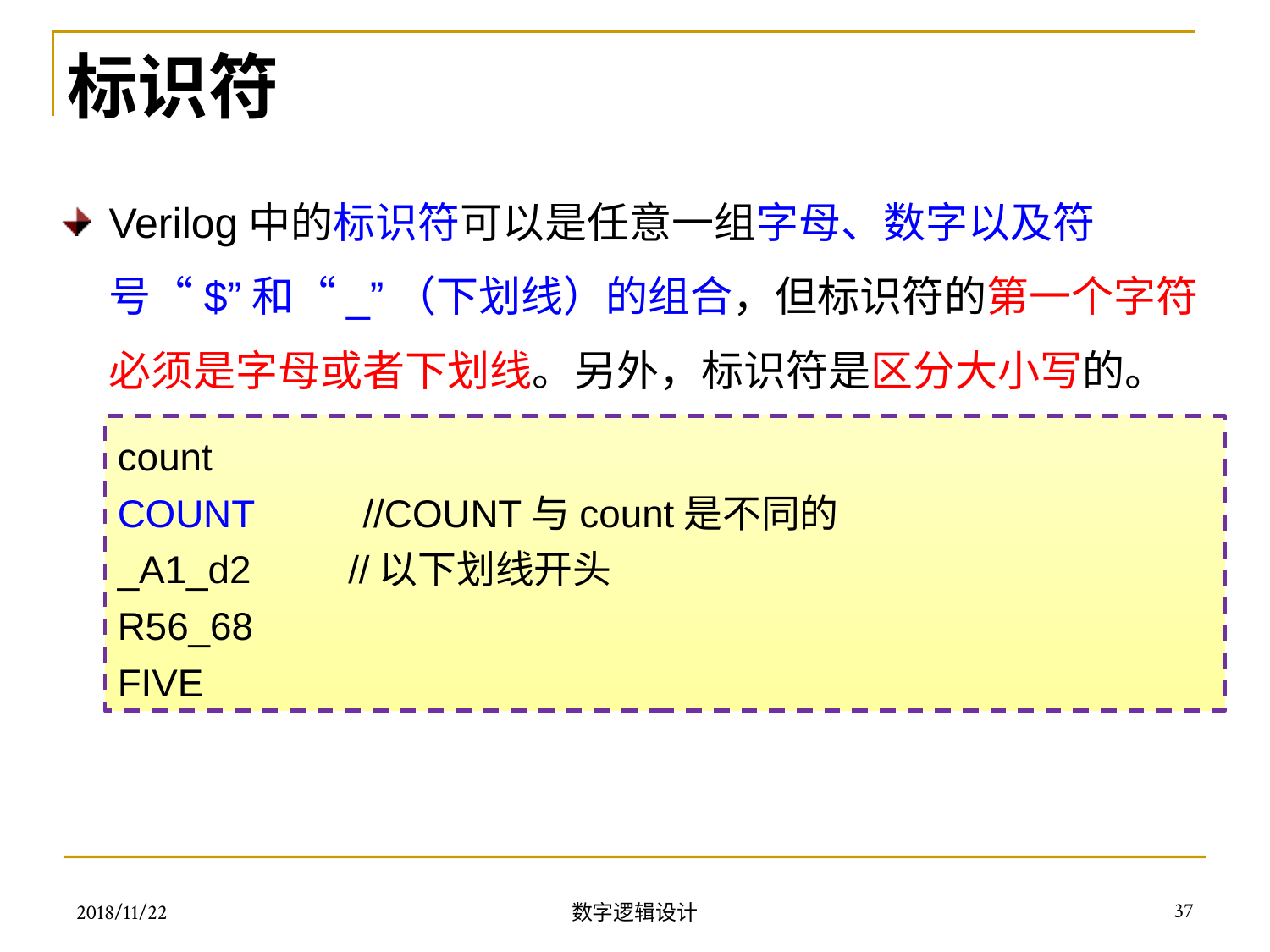

标识符
Verilog中的标识符可以是任意一组字母、数字以及符号“$”和“_”（下划线）的组合，但标识符的第一个字符必须是字母或者下划线。另外，标识符是区分大小写的。

count
COUNT          //COUNT与count是不同的
_A1_d2         //以下划线开头
R56_68
FIVE
2018/11/22
37
数字逻辑设计